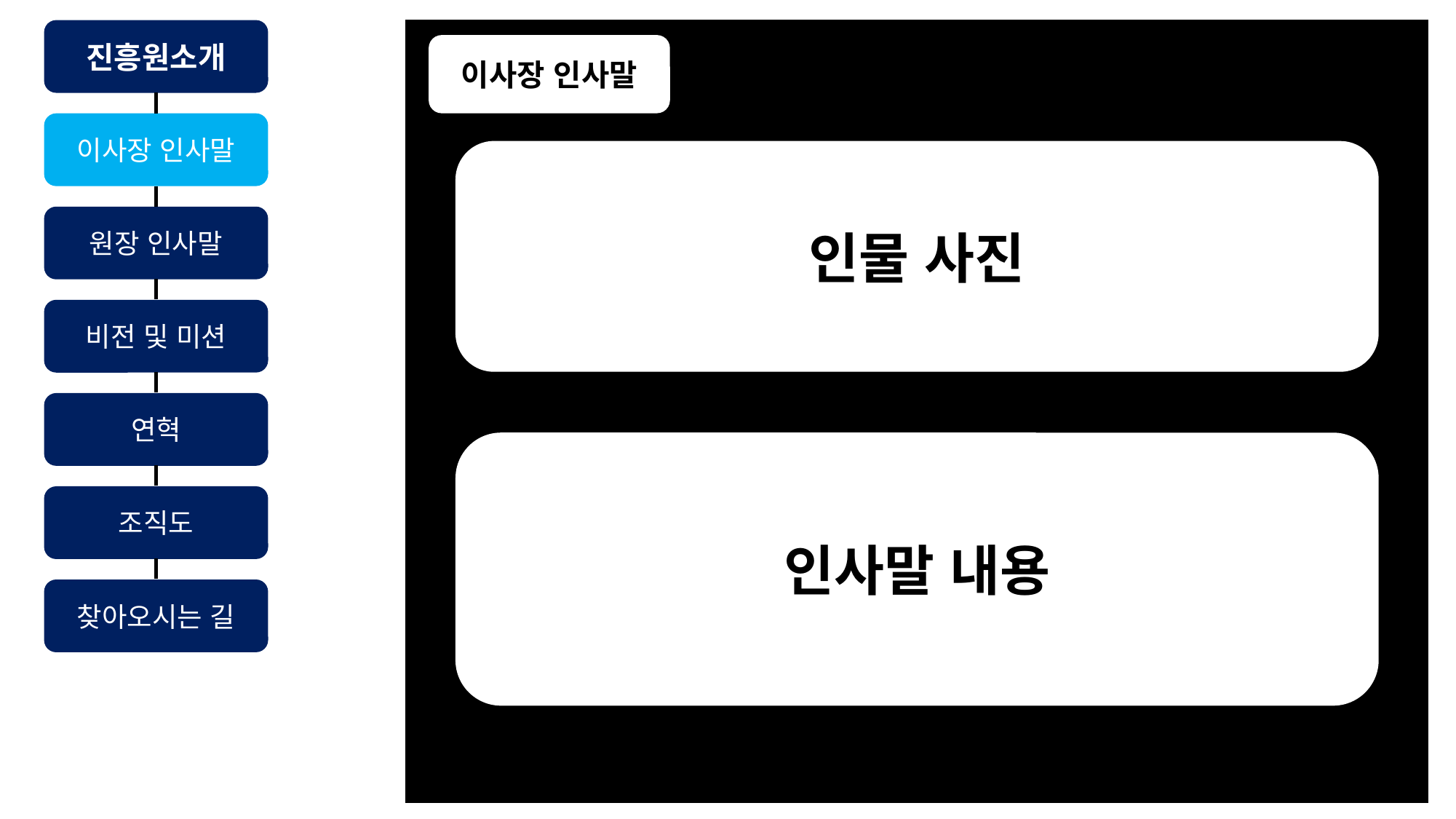

진흥원소개

이사장 인사말
이사장 인사말
인물 사진
원장 인사말
비전 및 미션
연혁
인사말 내용
조직도
찾아오시는 길